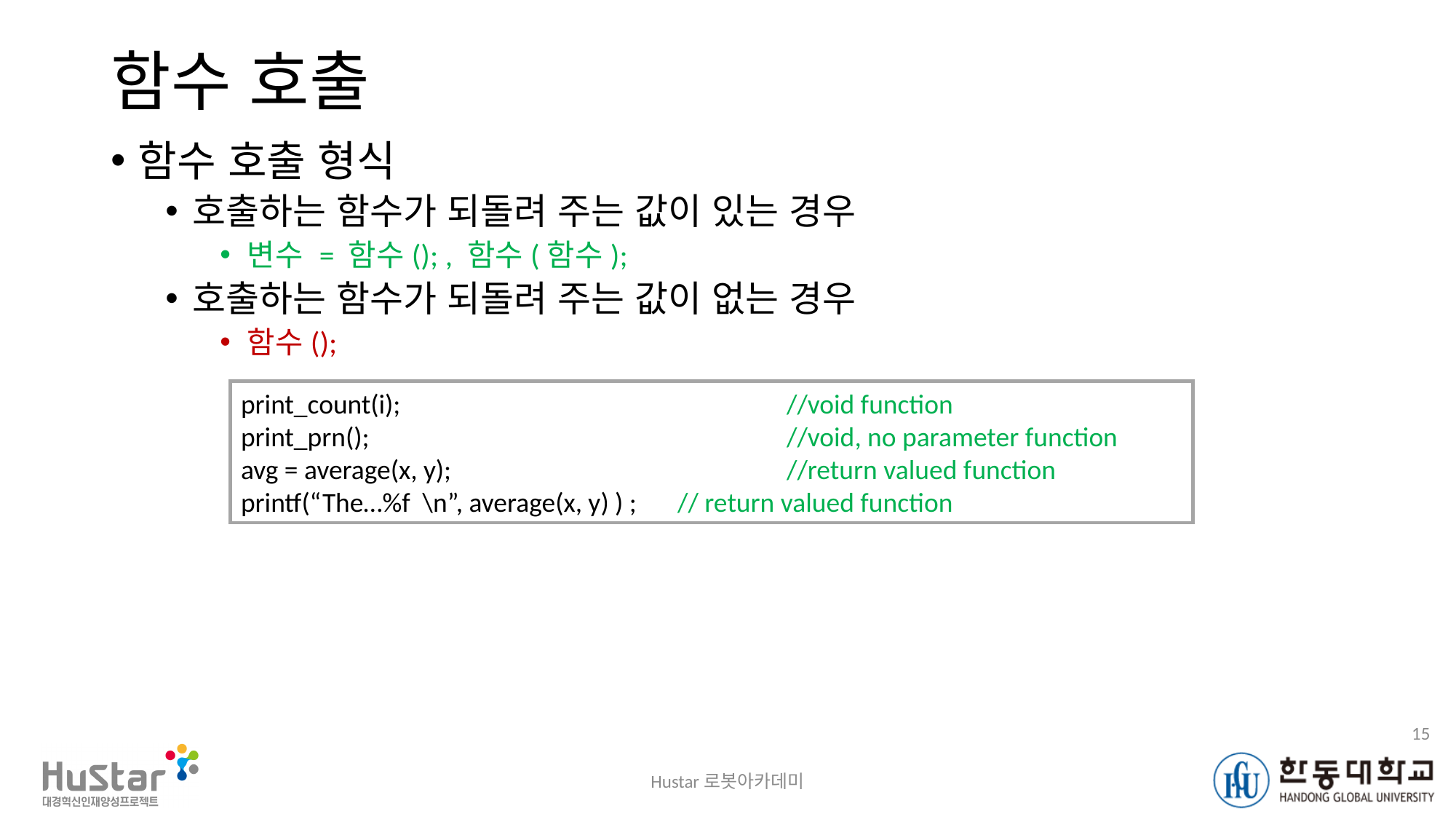

# 함수 호출
함수 호출 형식
호출하는 함수가 되돌려 주는 값이 있는 경우
변수 = 함수(); , 함수(함수);
호출하는 함수가 되돌려 주는 값이 없는 경우
함수();
print_count(i);	      			//void function
print_prn(); 	       			//void, no parameter function
avg = average(x, y);     			//return valued function
printf(“The…%f  \n”, average(x, y) ) ; 	// return valued function
15
Hustar로봇아카데미